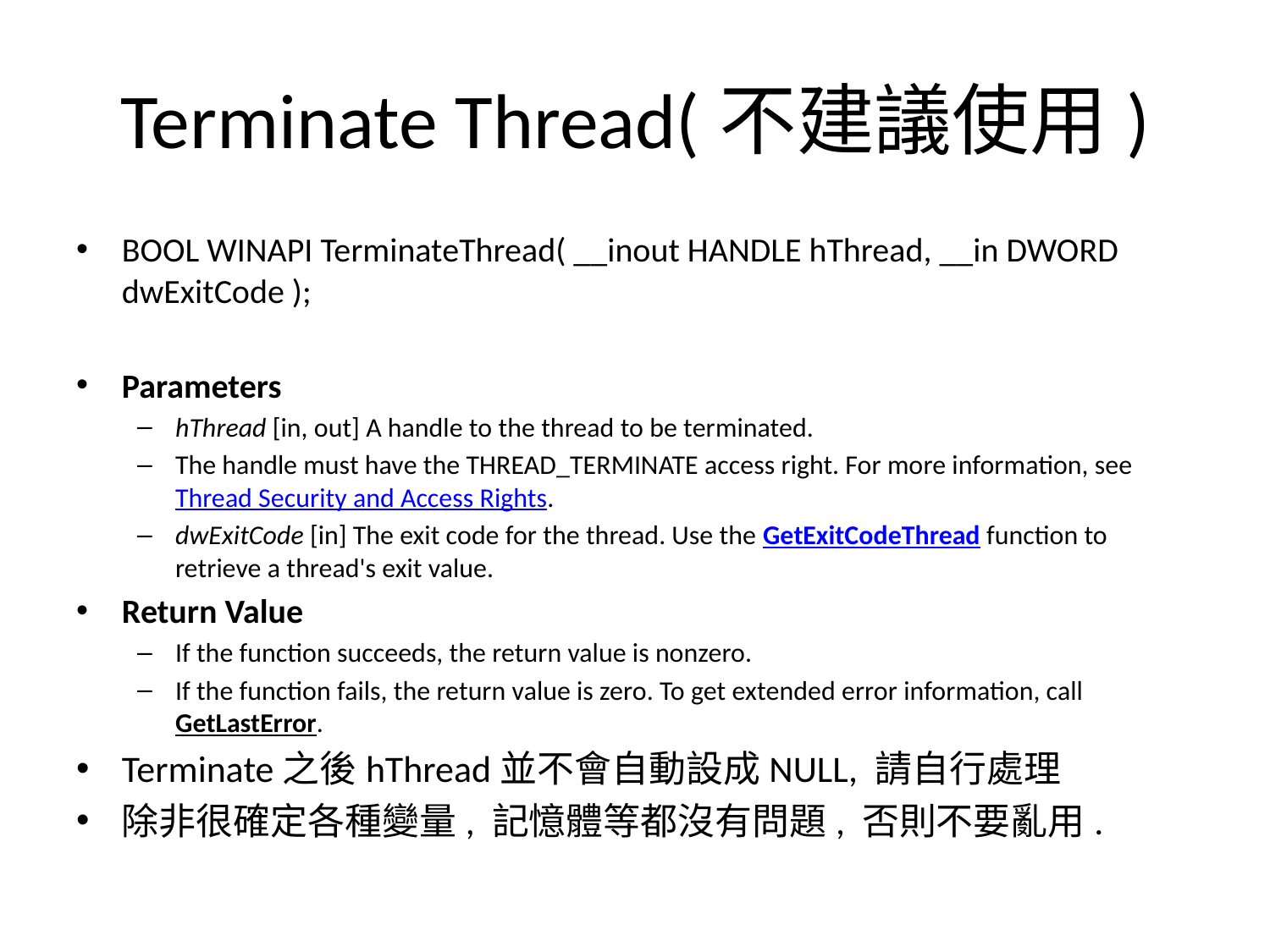

# Terminate Thread(不建議使用)
BOOL WINAPI TerminateThread( __inout HANDLE hThread, __in DWORD dwExitCode );

Parameters
hThread [in, out] A handle to the thread to be terminated.
The handle must have the THREAD_TERMINATE access right. For more information, see Thread Security and Access Rights.
dwExitCode [in] The exit code for the thread. Use the GetExitCodeThread function to retrieve a thread's exit value.
Return Value
If the function succeeds, the return value is nonzero.
If the function fails, the return value is zero. To get extended error information, call GetLastError.
Terminate之後hThread並不會自動設成NULL, 請自行處理
除非很確定各種變量, 記憶體等都沒有問題, 否則不要亂用.